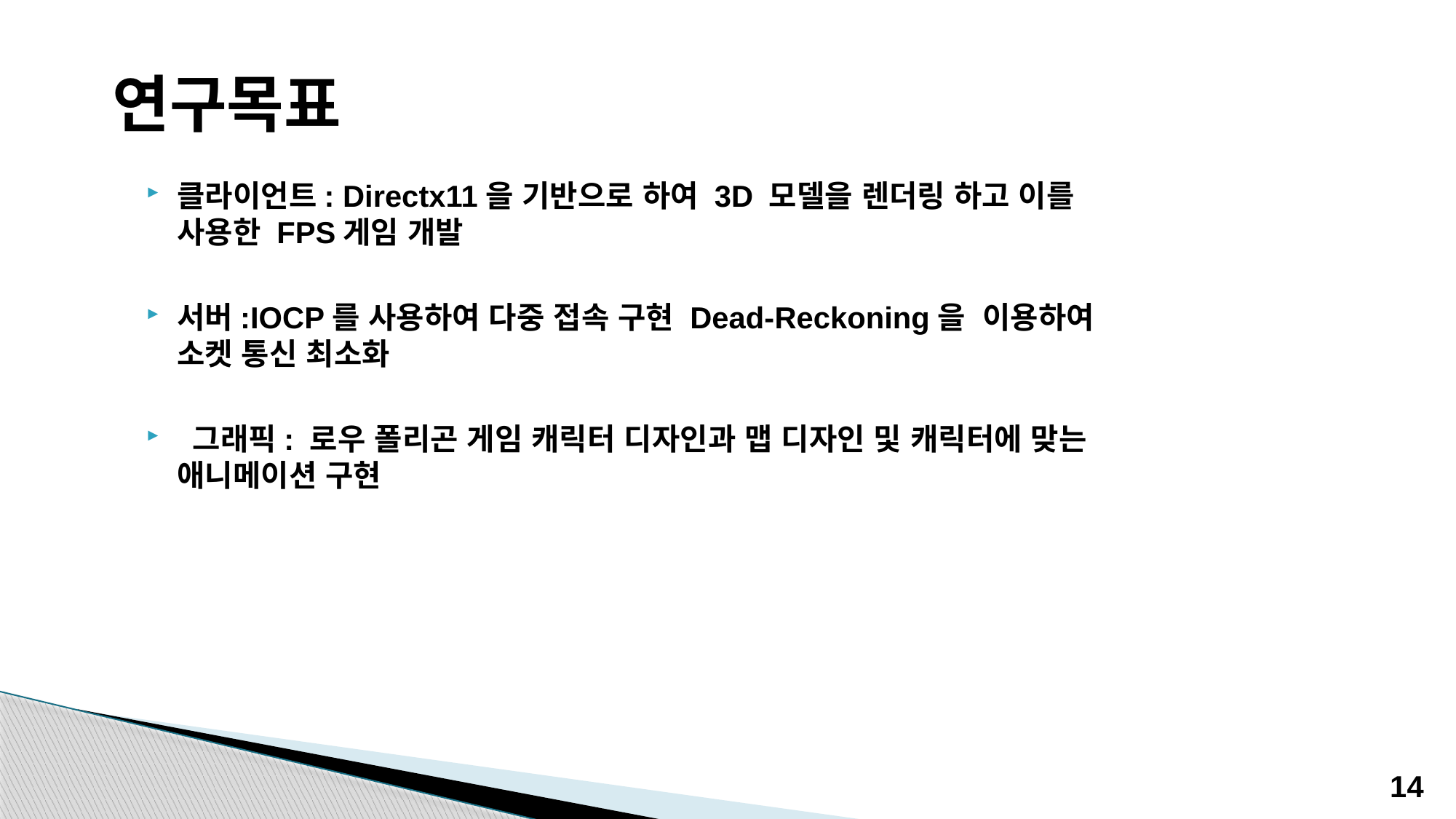

# 연구목표
클라이언트: Directx11을 기반으로 하여 3D 모델을 렌더링 하고 이를 사용한 FPS게임 개발

서버:IOCP를 사용하여 다중 접속 구현 Dead-Reckoning을  이용하여 소켓 통신 최소화

 그래픽: 로우 폴리곤 게임 캐릭터 디자인과 맵 디자인 및 캐릭터에 맞는 애니메이션 구현
14